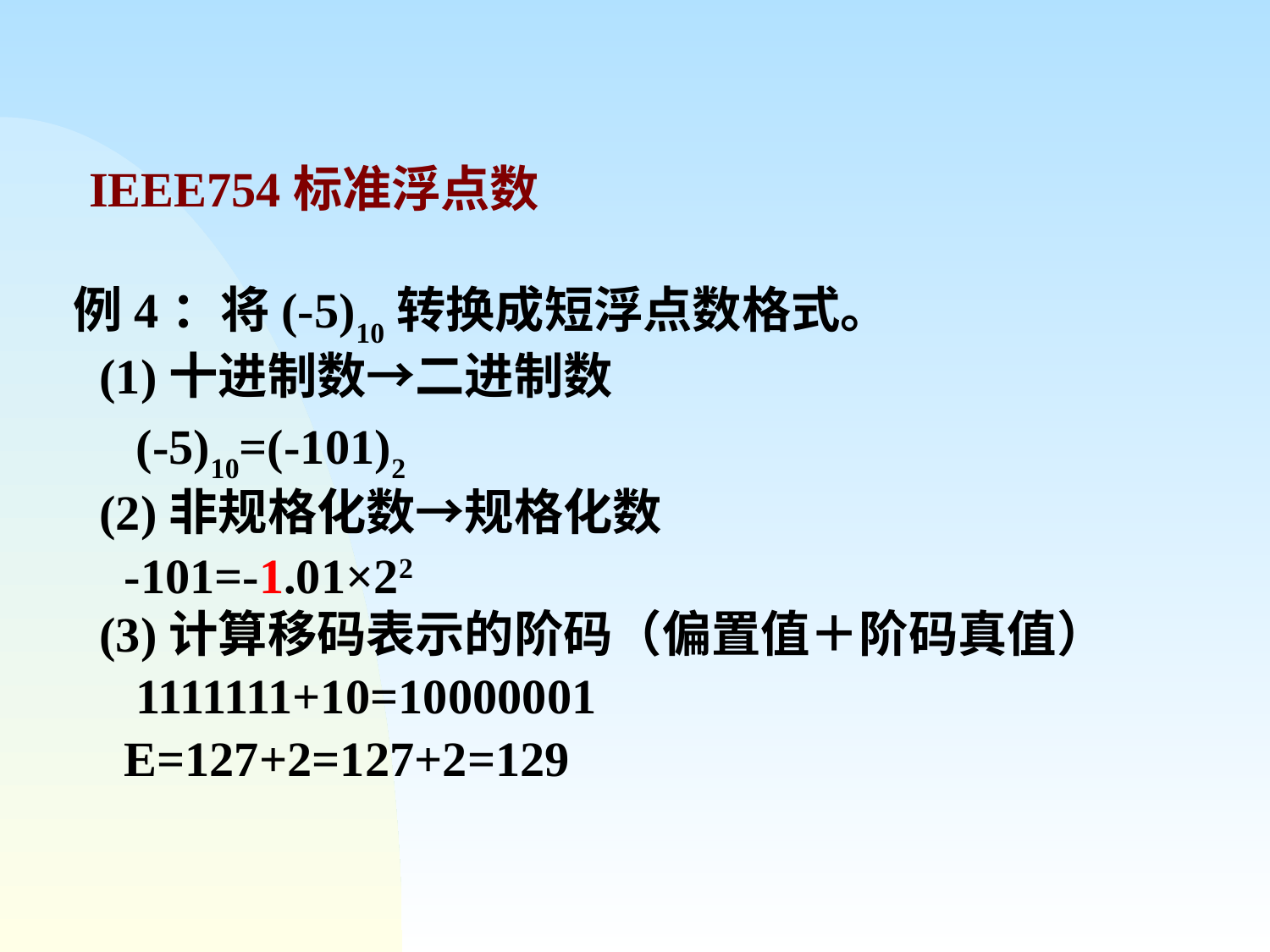

IEEE754标准浮点数
 例4：将(-5)10转换成短浮点数格式。
    (1)十进制数→二进制数
       (-5)10=(-101)2
    (2)非规格化数→规格化数
      -101=-1.01×22
    (3)计算移码表示的阶码（偏置值＋阶码真值）
       1111111+10=10000001
      E=127+2=127+2=129